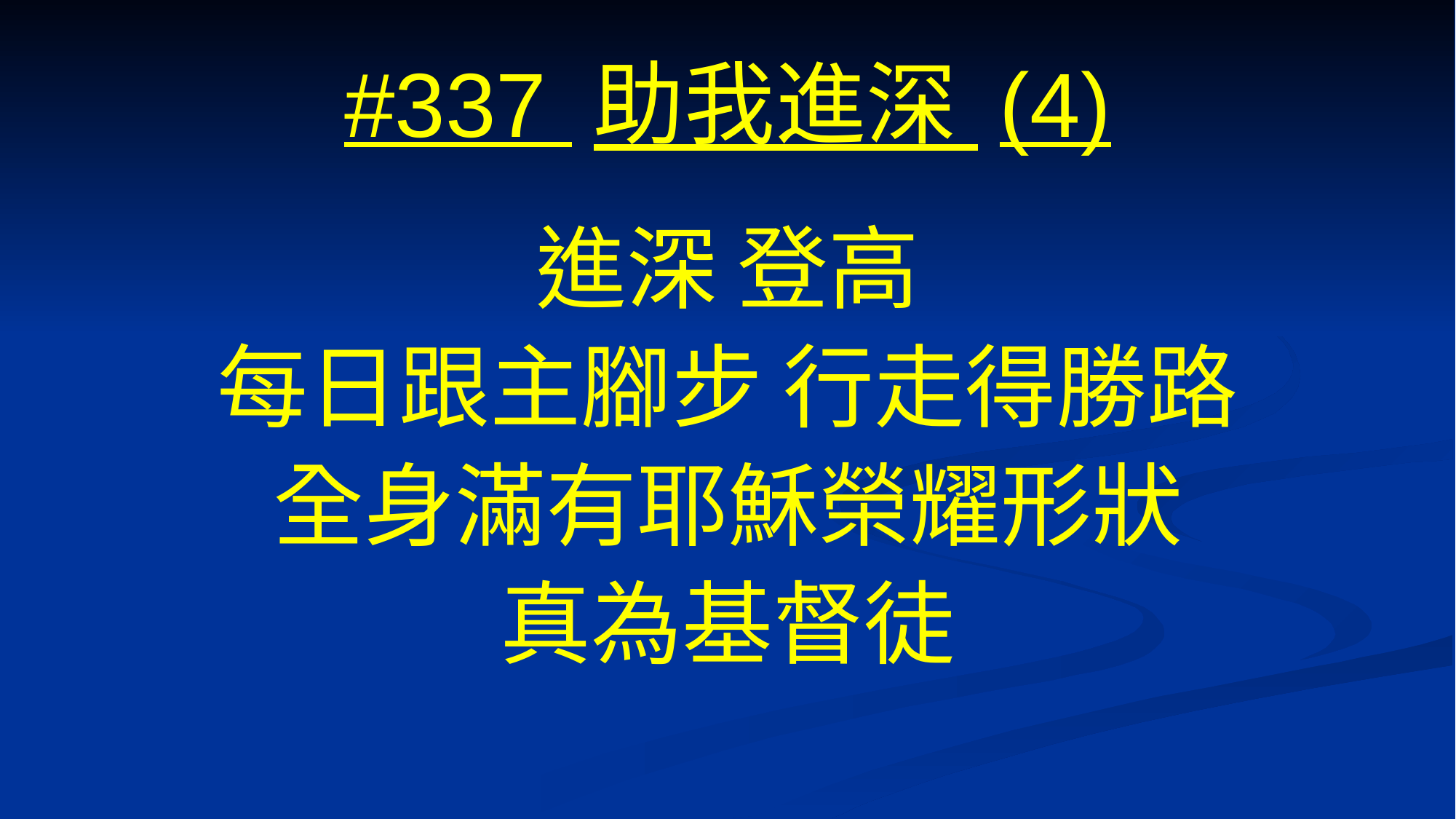

# #337 助我進深 (4)
進深 登高
每日跟主腳步 行走得勝路
全身滿有耶穌榮耀形狀
真為基督徒